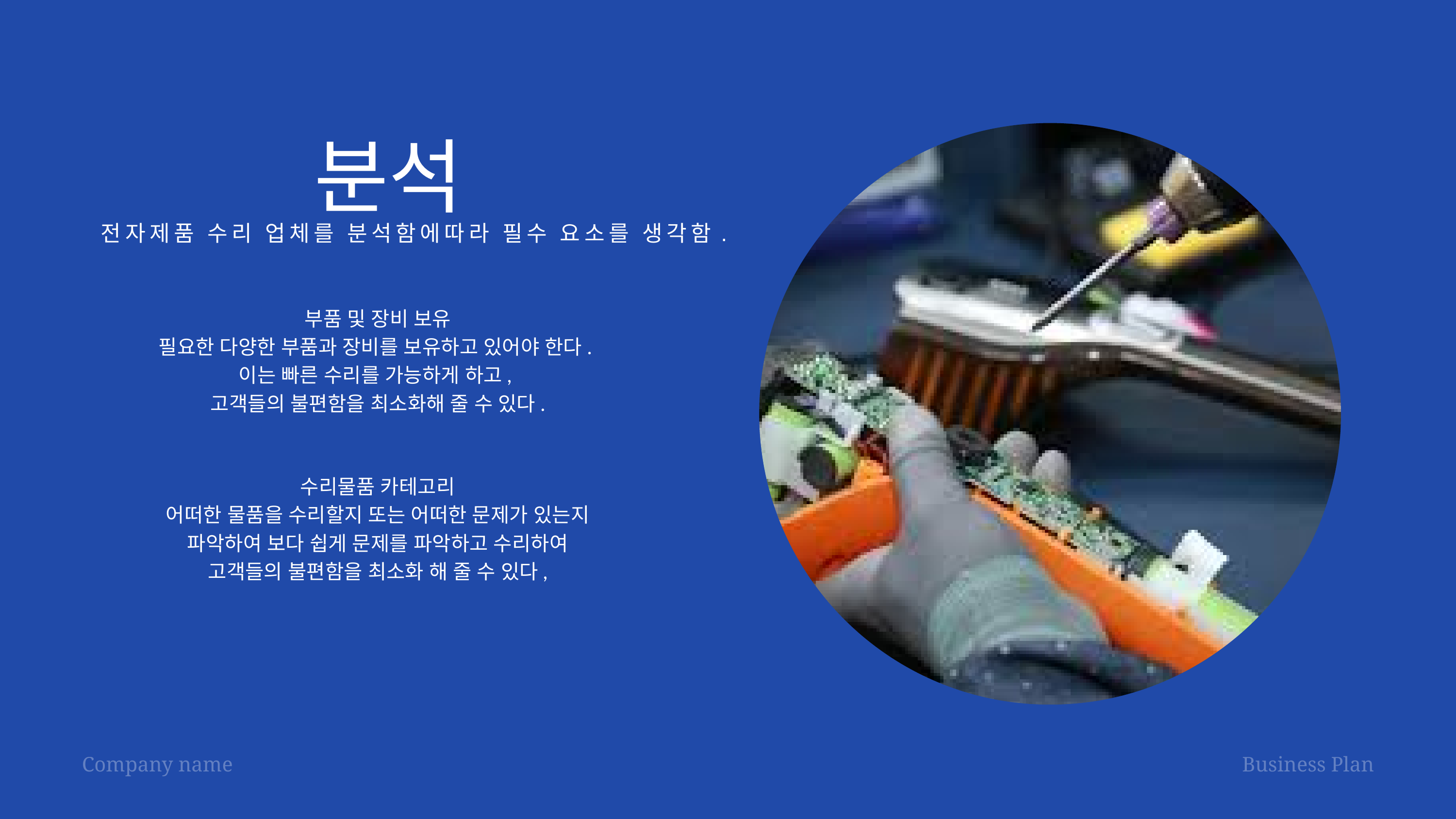

분석

전자제품 수리 업체를 분석함에따라 필수 요소를 생각함.
부품 및 장비 보유
필요한 다양한 부품과 장비를 보유하고 있어야 한다.
이는 빠른 수리를 가능하게 하고,
고객들의 불편함을 최소화해 줄 수 있다.
수리물품 카테고리
어떠한 물품을 수리할지 또는 어떠한 문제가 있는지
파악하여 보다 쉽게 문제를 파악하고 수리하여
고객들의 불편함을 최소화 해 줄 수 있다,
Company name
Business Plan